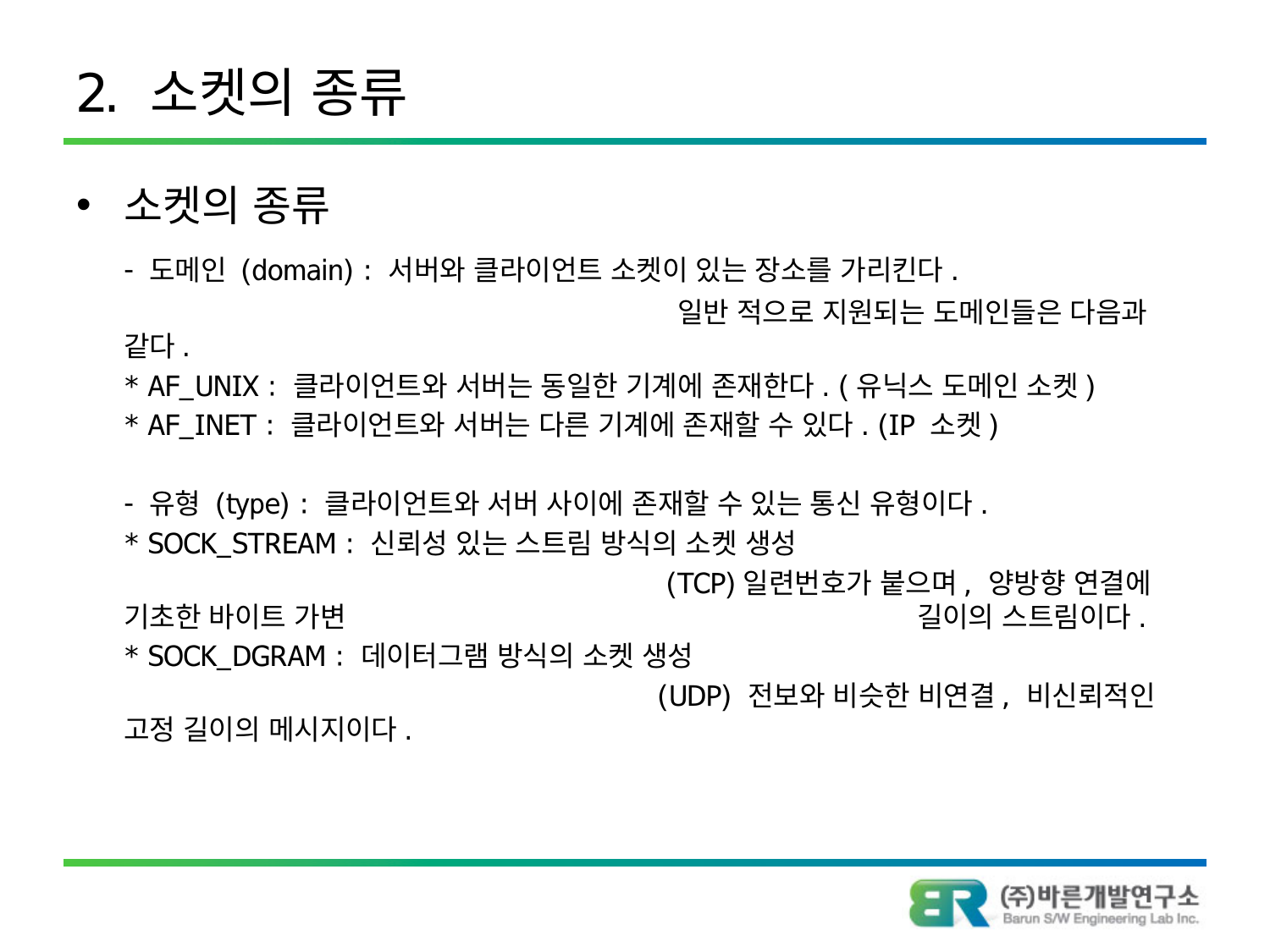

# 2. 소켓의 종류
소켓의 종류
	- 도메인 (domain) : 서버와 클라이언트 소켓이 있는 장소를 가리킨다.
					     일반 적으로 지원되는 도메인들은 다음과 같다.
	* AF_UNIX : 클라이언트와 서버는 동일한 기계에 존재한다. (유닉스 도메인 소켓)
	* AF_INET : 클라이언트와 서버는 다른 기계에 존재할 수 있다. (IP 소켓)

	- 유형 (type) : 클라이언트와 서버 사이에 존재할 수 있는 통신 유형이다.
	* SOCK_STREAM : 신뢰성 있는 스트림 방식의 소켓 생성
					    (TCP)일련번호가 붙으며, 양방향 연결에 기초한 바이트 가변 					    길이의 스트림이다.
	* SOCK_DGRAM : 데이터그램 방식의 소켓 생성
					   (UDP) 전보와 비슷한 비연결, 비신뢰적인 고정 길이의 메시지이다.